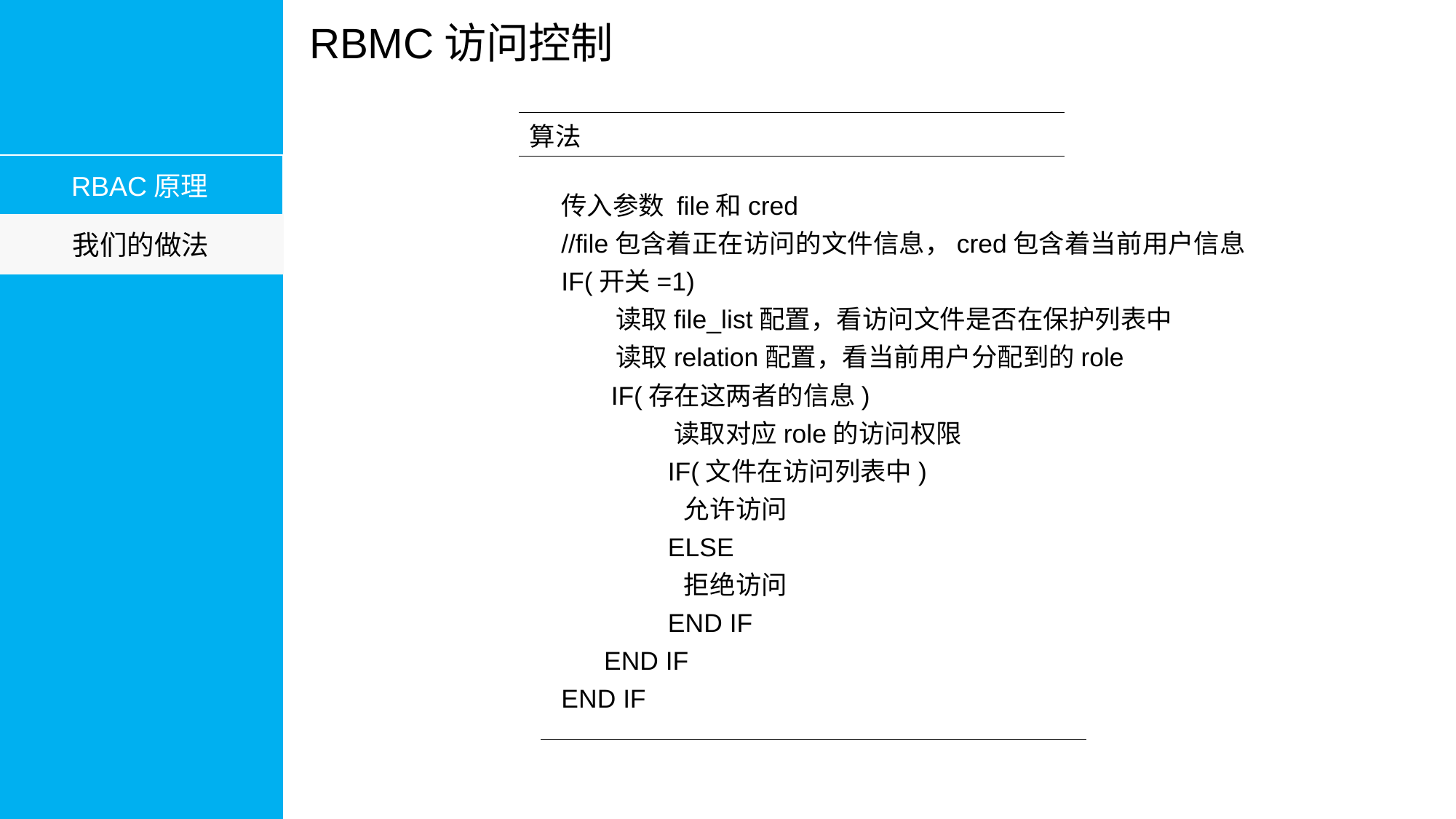

RBMC访问控制

算法

传入参数 file和cred
//file包含着正在访问的文件信息，cred包含着当前用户信息
IF(开关=1)
读取file_list配置，看访问文件是否在保护列表中
读取relation配置，看当前用户分配到的role
       IF(存在这两者的信息)
	     读取对应role的访问权限
               IF(文件在访问列表中)
                    允许访问
               ELSE
                    拒绝访问
               END IF
      END IF
END IF
RBAC原理
我们的做法